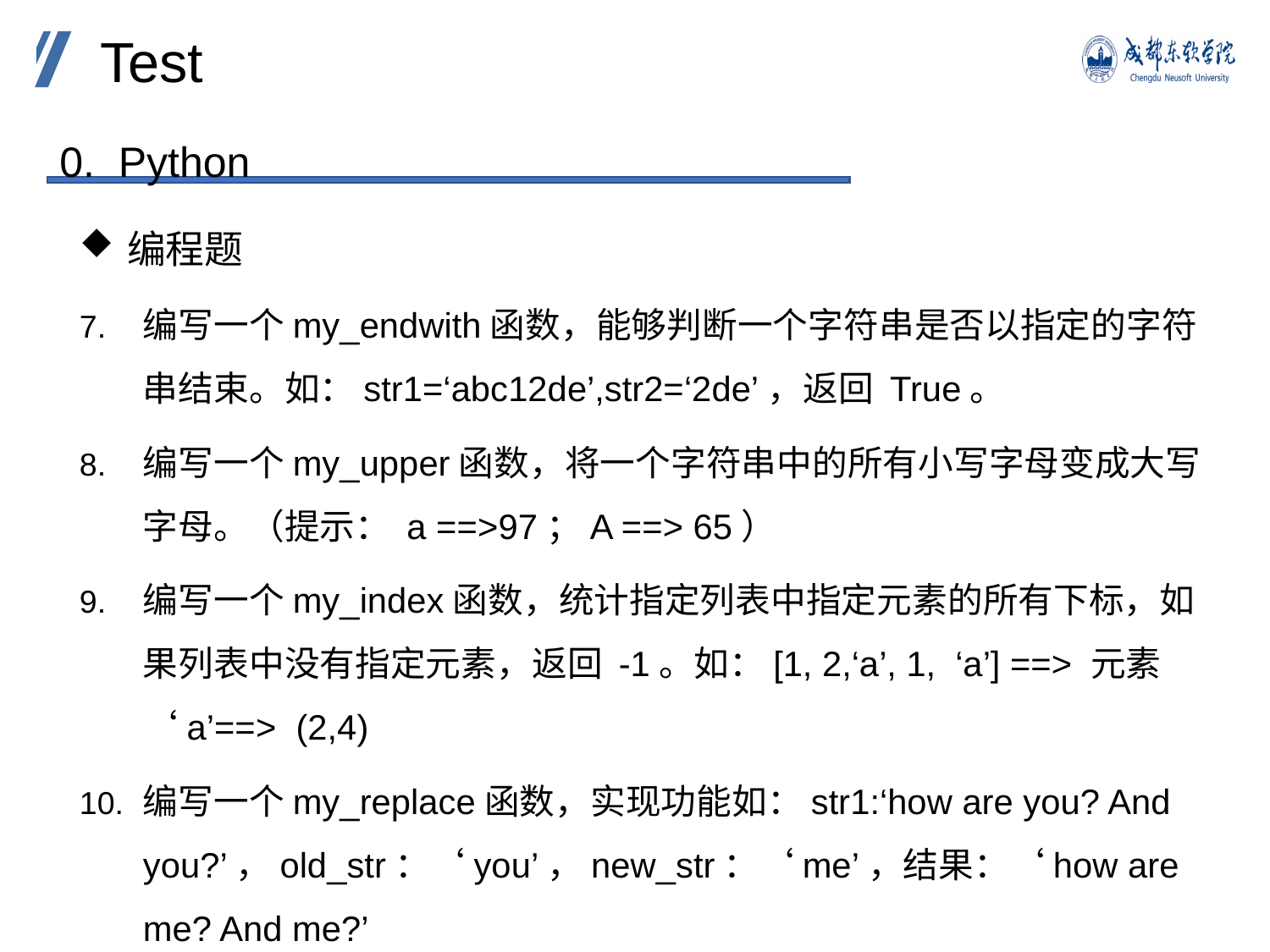

Test
0.  Python

编程题
编写一个my_endwith函数，能够判断一个字符串是否以指定的字符串结束。如：str1=‘abc12de’,str2=‘2de’，返回 True。
编写一个my_upper函数，将一个字符串中的所有小写字母变成大写字母。（提示： a ==>97；A ==> 65）
编写一个my_index函数，统计指定列表中指定元素的所有下标，如果列表中没有指定元素，返回 -1。如：[1, 2,‘a’, 1,  ‘a’] ==> 元素‘a’==>  (2,4)
编写一个my_replace函数，实现功能如：str1:‘how are you? And you?’，old_str：‘you’，new_str：‘me’，结果：‘how are me? And me?’